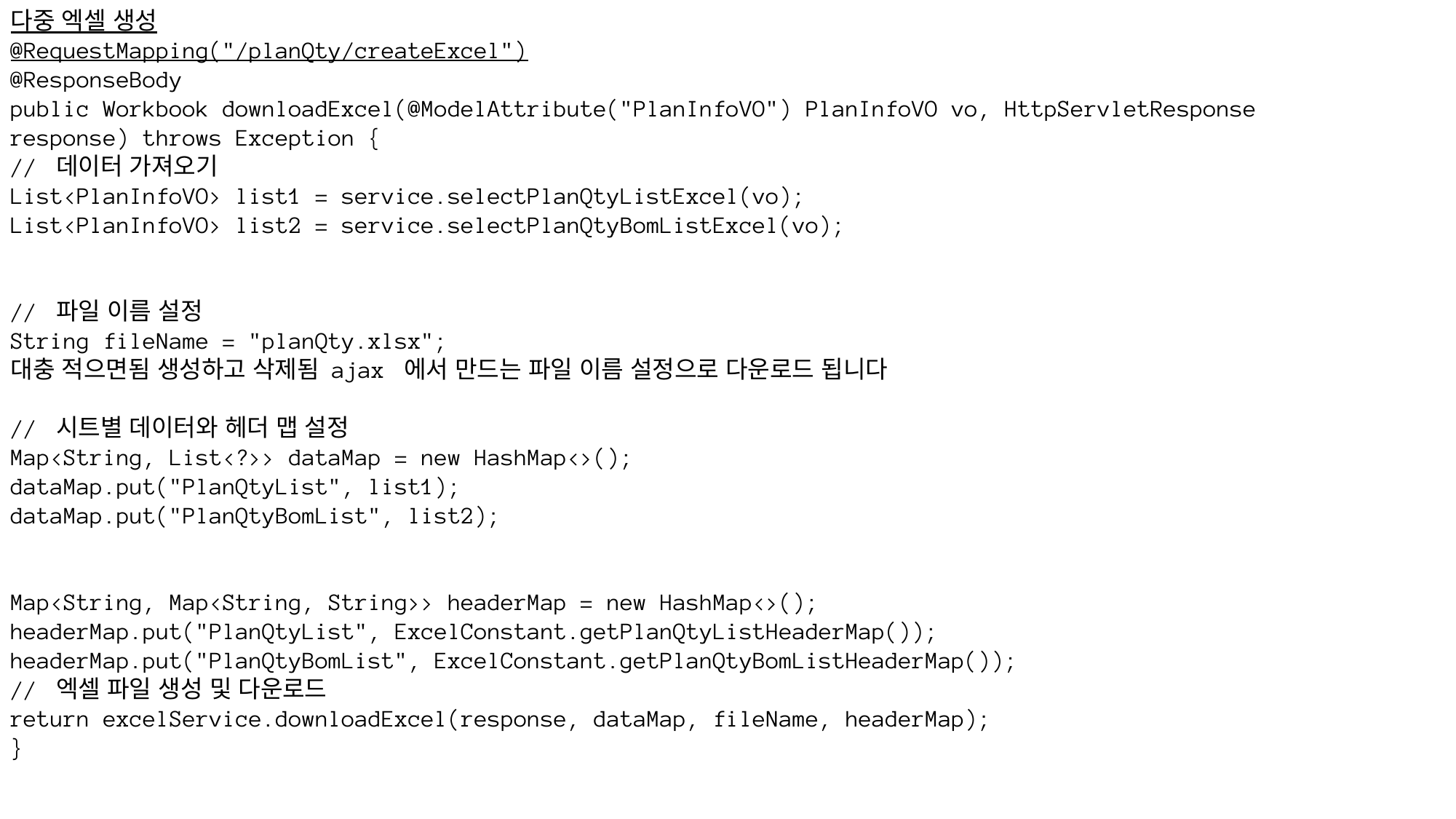

다중 엑셀 생성
@RequestMapping("/planQty/createExcel")
@ResponseBody
public Workbook downloadExcel(@ModelAttribute("PlanInfoVO") PlanInfoVO vo, HttpServletResponse response) throws Exception {
// 데이터 가져오기
List<PlanInfoVO> list1 = service.selectPlanQtyListExcel(vo);
List<PlanInfoVO> list2 = service.selectPlanQtyBomListExcel(vo);

// 파일 이름 설정
String fileName = "planQty.xlsx";
대충 적으면됨 생성하고 삭제됨 ajax 에서 만드는 파일 이름 설정으로 다운로드 됩니다

// 시트별 데이터와 헤더 맵 설정
Map<String, List<?>> dataMap = new HashMap<>();
dataMap.put("PlanQtyList", list1);
dataMap.put("PlanQtyBomList", list2);

Map<String, Map<String, String>> headerMap = new HashMap<>();
headerMap.put("PlanQtyList", ExcelConstant.getPlanQtyListHeaderMap());
headerMap.put("PlanQtyBomList", ExcelConstant.getPlanQtyBomListHeaderMap());
// 엑셀 파일 생성 및 다운로드
return excelService.downloadExcel(response, dataMap, fileName, headerMap);
}